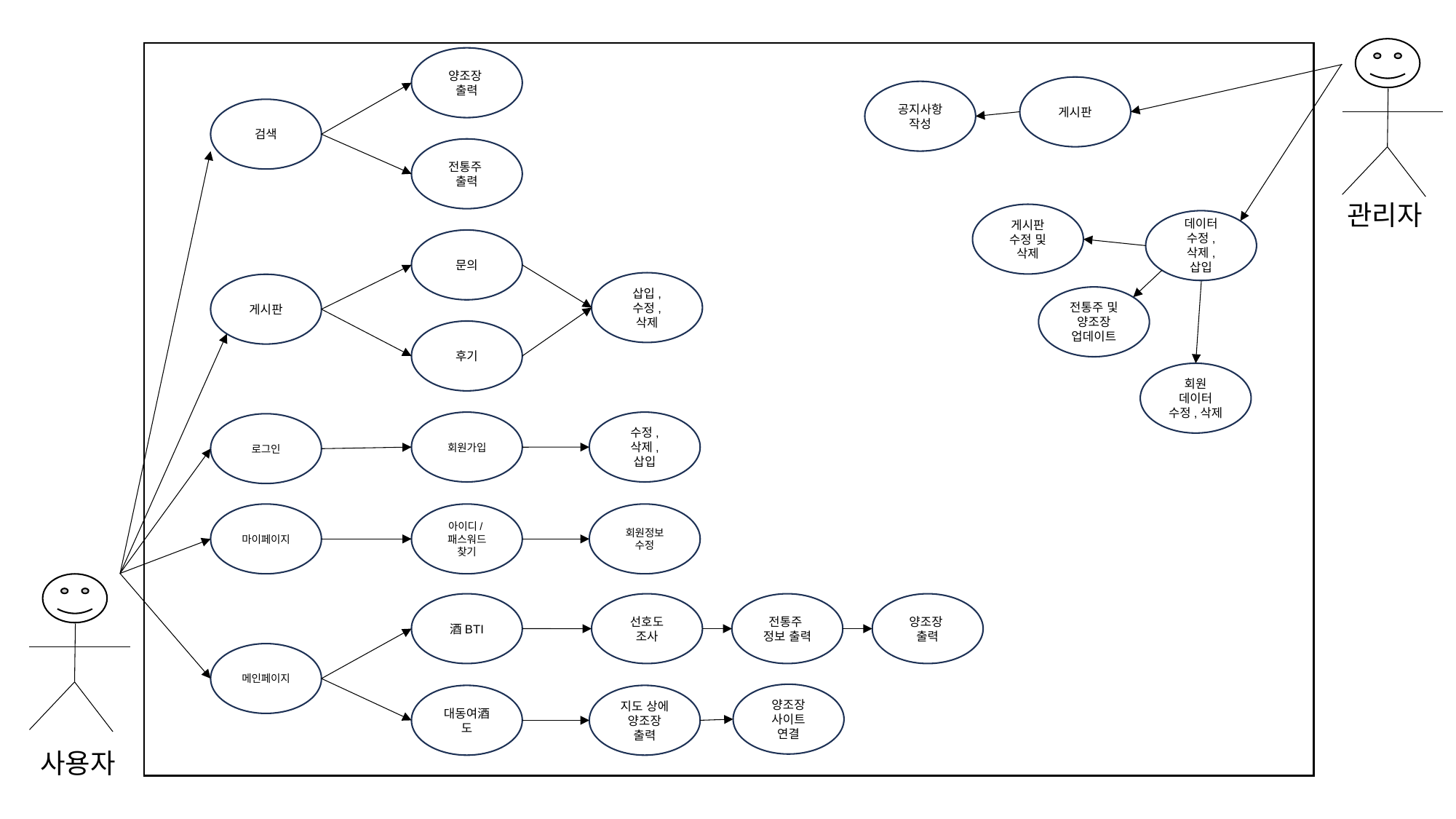

양조장
출력
게시판
공지사항 작성
검색
전통주
출력
관리자
게시판 수정 및 삭제
데이터 수정, 삭제, 삽입
문의
삽입, 수정, 삭제
게시판
전통주 및 양조장 업데이트
후기
회원 데이터 수정,삭제
수정, 삭제, 삽입
회원가입
로그인
마이페이지
아이디/패스워드 찾기
회원정보 수정

酒BTI
선호도 조사
전통주
정보 출력
양조장
출력
메인페이지
양조장 사이트 연결
대동여酒도
지도 상에 양조장 출력
사용자